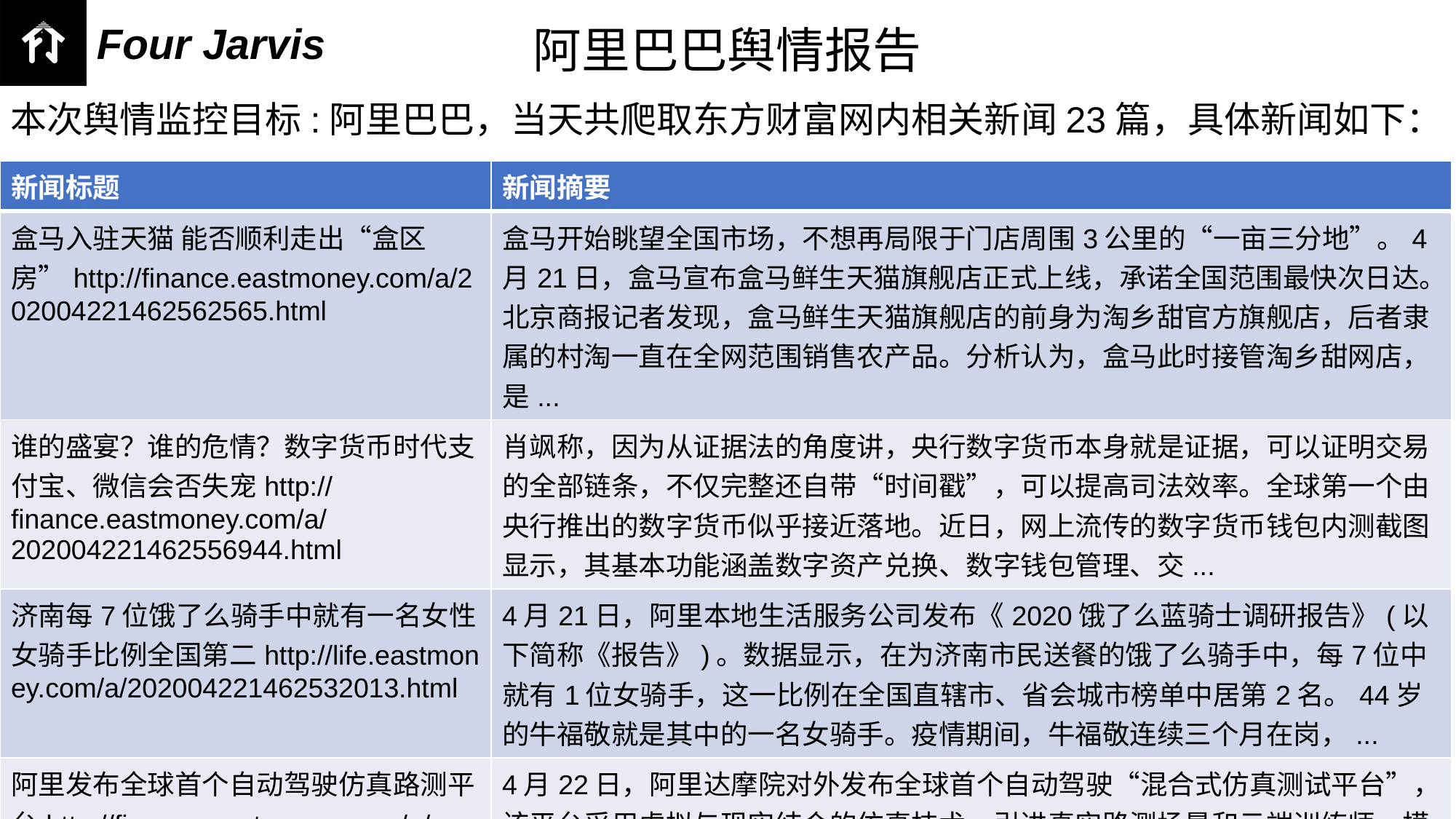

阿里巴巴舆情报告
本次舆情监控目标:阿里巴巴，当天共爬取东方财富网内相关新闻23篇，具体新闻如下：
| 新闻标题 | 新闻摘要 |
| --- | --- |
| 盒马入驻天猫 能否顺利走出“盒区房”http://finance.eastmoney.com/a/202004221462562565.html | 盒马开始眺望全国市场，不想再局限于门店周围3公里的“一亩三分地”。4月21日，盒马宣布盒马鲜生天猫旗舰店正式上线，承诺全国范围最快次日达。北京商报记者发现，盒马鲜生天猫旗舰店的前身为淘乡甜官方旗舰店，后者隶属的村淘一直在全网范围销售农产品。分析认为，盒马此时接管淘乡甜网店，是... |
| 谁的盛宴？谁的危情？数字货币时代支付宝、微信会否失宠http://finance.eastmoney.com/a/202004221462556944.html | 肖飒称，因为从证据法的角度讲，央行数字货币本身就是证据，可以证明交易的全部链条，不仅完整还自带“时间戳”，可以提高司法效率。全球第一个由央行推出的数字货币似乎接近落地。近日，网上流传的数字货币钱包内测截图显示，其基本功能涵盖数字资产兑换、数字钱包管理、交... |
| 济南每7位饿了么骑手中就有一名女性 女骑手比例全国第二http://life.eastmoney.com/a/202004221462532013.html | 4月21日，阿里本地生活服务公司发布《2020饿了么蓝骑士调研报告》(以下简称《报告》)。数据显示，在为济南市民送餐的饿了么骑手中，每7位中就有1位女骑手，这一比例在全国直辖市、省会城市榜单中居第2名。44岁的牛福敬就是其中的一名女骑手。疫情期间，牛福敬连续三个月在岗，... |
| 阿里发布全球首个自动驾驶仿真路测平台http://finance.eastmoney.com/a/202004221463903613.html | 4月22日，阿里达摩院对外发布全球首个自动驾驶“混合式仿真测试平台”，该平台采用虚拟与现实结合的仿真技术，引进真实路测场景和云端训练师，模拟一次极端场景只需30秒，系统每日虚拟测试里程可超过800万公里，大幅提升自动驾驶AI模型训练效率。路测是自动驾驶落... |
| 阿里巴巴推“新国货计划2020” 培养千名新品策划师http://finance.eastmoney.com/a/202004221463893320.html | 4月22日，阿里巴巴宣布升级“新国货计划2020”，在六个方面帮助商家进行品牌创新和数字化转型。措施包括天猫新品创新中心为中国品牌培养1000名新品策划师；天猫新文创帮助1000个中国品牌和IP高效“跨界”；开设天猫国潮艺术中心，为国货品牌提供设计师资源等。据悉，这... |
| 阿里发布自动驾驶仿真路测平台 推动自动驾驶加速迈向L5阶段http://finance.eastmoney.com/a/202004221463873127.html | 4月22日，阿里达摩院对外发布全球首个自动驾驶“混合式仿真测试平台”，该平台采用虚拟与现实结合的仿真技术，引进真实路测场景和云端训练师，模拟一次极端场景只需30秒，系统每日虚拟测试里程可超过800万公里，可大幅提升自动驾驶AI模型训练效率，将有助于推动自动驾驶加速迈向L5阶... |
| 淘宝特价版广东入驻商家破30万：拼多多遇到最强对手http://life.eastmoney.com/a/202004221463869862.html | 4月22日消息，淘宝特价版上线仅20多天，已经吸引了超过4万家广东产业带商家入驻，广东地区商家总数已突破30万大关。据了解，淘宝特价版上的广东商家，覆盖服装、电子数码产品、家居、小家电、母婴、美妆等几乎所有行业和品类。对于广东产业带工厂而言，淘宝特价版已经成为他们拓... |
| 北京西城区首发1.5亿！微信、支付宝消费券大全http://life.eastmoney.com/a/202004221463867833.html | 这段时间，全国各地多座城市都纷纷发放消费券，刺激消费回暖。现在，北京的同学们终于也有消费券可以领了。4月22日，北京西城区宣布，将发放1.5亿元用于提振消费，商家优惠券正在陆续上线。西城区用户可以在微信上搜索并关注“西城消费”公众号，获取消费券发放时间、使... |
| 支付宝租手机火爆：新iPhone SE一天5块9 P40不到10块http://life.eastmoney.com/a/202004221463867516.html | 近日多家手机品牌发布新品，在支付宝上搜“租手机”的人数翻了4倍。从租手机的用户人群看，主要以年轻人为主，半杯奶茶钱用上新手机、以租代买的方式成为95后新的选择。4月8日华为发布P40系列，4月15日，苹果又布了史上最便宜的新iPhoneSE，而明天华为将发布nov... |
| 盒马小站撤站、叮咚买菜补位 前置仓模式在京重燃战火http://finance.eastmoney.com/a/202004221463861667.html | 家住北京市朝阳区的90后上班族王慧(化名)近日来感到有点不习惯，因为她此前经常用来“买根葱”“买头蒜”的盒马APP，如今已经不再支持当日达服务，询问后得知，是因为在她家附近的盒马小站撤站了。这样的结果似乎并不意外，而且有着和王慧相似经历的消费者也不在少数。早在今年3... |
| 阿里达摩院对外发布全球首个自动驾驶“混合式仿真测试平台”http://finance.eastmoney.com/a/202004221463797272.html | 阿里达摩院对外发布全球首个自动驾驶“混合式仿真测试平台”，该平台采用虚拟与现实结合的仿真技术，引进真实路测场景和云端训练师，模拟一次极端场景只需30秒，系统每日虚拟测试里程可超过800万公里，大幅提升自动驾驶AI模型训练效率。该技术将推动自动驾驶加速迈向L5阶段。路... |
| 阿里新国货计划升级：让每个人的购物车多三个中国品牌http://life.eastmoney.com/a/202004221463776018.html | 4月22日，阿里巴巴宣布升级“新国货计划2020”，争取让每个消费者的购物车多3个中国品牌。据悉，这是阿里巴巴第三次升级针对中国品牌的扶持举措。2018年，天猫发布“国潮行动”，2019年，阿里巴巴正式推出“新国货计划”，并超额完成目标：过去一年间，新国货计划已助力... |
| 阿里首创自动驾驶仿真路测平台http://finance.eastmoney.com/a/202004221463773980.html | 阿里达摩院22日发布首个自动驾驶“混合式仿真测试平台”，该平台采用虚拟与现实结合的仿真技术，引进真实路测场景和云端训练师，模拟一次极端场景只需30秒，系统每日虚拟测试里程可超过800万公里，大幅提升自动驾驶AI模型训练效率。记者从阿里方面确认，该平台目前尚未对外开放，仅供内部... |
| 九成淘宝村复工 700万农民在家就业http://finance.eastmoney.com/a/202004221463739884.html | 按下暂停键两个多月，湖北重启。财政部副部长许宏才表示，2月份，湖北地方公共预算收入仅“零星入库”。举国上下都在积极帮助湖北“抢回时间”。而有这样一批村庄，凭借农民自己的力量，以涌动的数字经济，努力抵挡疫情的冲击。湖北第一淘宝村已经复工百分之九十五它们有一个... |
| 腾讯与阿里达成“共识” 马化腾称“用链量”“用云量”或成数字时代的重要指标http://finance.eastmoney.com/a/202004221463722527.html | 4月22日消息，作为当下国内的互联网巨头，阿里巴巴和腾讯对于某些技术的提前判断和重视，往往让二者能够在未来的竞争中占得先机。其中，区块链作为当前备受追捧的技术，也得到了阿里和腾讯的认可。2020年4月，马化腾为《产业区块链》一书所作推荐序中写道，“如同工业时代的用电量，未... |
| BAT+字节跳动齐聚首 这个行业吸引力有多大？http://finance.eastmoney.com/a/202004221463713126.html | 2020年，你读书了吗？明天就是世界读书日了，今年以来，数字阅读行业异常活跃。先是百度斥资7亿元入股A股公司掌阅科技，后有科大讯飞跨界发布彩色电子阅读器。如今，字节跳动也加入“战局”，旗下抖音、今日头条、番茄小说与国内14家文化机构联合发起了“都来读书”全民阅读计划... |
| 东莞与阿里巴巴签署全面合作协议http://finance.eastmoney.com/a/202004221463699484.html | 4月22日，东莞市政府和阿里巴巴集团签署全面合作协议，共同推进“东莞制造”数字化转型。根据协议，阿里巴巴将运用20年来沉淀的数字化能力，全面助力东莞的贸易、物流、新零售、产业创新发展、移动支付便民体系、智慧城市、智慧教育等各个方面实现转型升级。（文章来源：e公司） |
| 阿里躺平生态新零售试点：知嘛家在杭州正式开业http://finance.eastmoney.com/a/202004221463636254.html | 阿里巴巴旗下家装家居品牌“躺平”与家居巨头第六空间联手打造的“知嘛家·滨江第六空间店”近日已正式开业，以跨品牌跨品类的家居品牌买手集合店形态，为年轻人提供更好的家居选择。据了解，这家店位于杭州市滨江区江南大道1090号第六空间8090家居生活馆1F-B1F，是阿里巴巴在探索... |
| 阿里巴巴（9988）升级「新国货计划」 扶持国货品牌http://finance.eastmoney.com/a/202004221463607083.html | 内地各行各业生产销售加速回暖，但经济发展仍面临挑战。阿里巴巴(09988)今日宣布升级「新国货计划2020」，帮助商家迎难而上，加速产品创新和自主品牌建设，争取让每个消费者的购物车多3个中国品牌。这是阿里巴巴第三次升级针对中国品牌的扶持举措。新计划将更深入地帮助中国品牌进行... |
| 在线外卖平台“饿了么”为国家级贫困县添近30万骑手岗位http://finance.eastmoney.com/a/202004221463564131.html | 阿里巴巴集团旗下全资子公司“饿了么”22日对外宣布，2020年将联合贫困县的就业和扶贫部门，建设100个“蓝骑士村”，提供2万个骑手新增就业岗位，而当天发布的《2020饿了么蓝骑士报告》(下称“报告”)显示，饿了么已累计为中国国家级贫困县提供近30万骑手就业岗位，骑手籍贯来源... |
| 高盛：上调阿里巴巴(09988)目标价2%至273港元 维持“买入”评级http://finance.eastmoney.com/a/202004221463505425.html | 高盛发表研究报告，上调阿里巴巴(09988)目标价2%至273港元，维持“买入”评级。高盛称，阿里巴巴今年1至3月的网上商品零售销售额同比增6%，其中3月10.7%的增长较预期强劲。该行仍看好集团，因为对消费者及商家而言，集团有具吸引力的价值地位，而且在内地数码经济... |
| 天猫亿元俱乐部再添新兵：52个老字号年销售过亿http://finance.eastmoney.com/a/202004221463430536.html | 4月22日，阿里巴巴宣布升级“新国货计划2020”，在6个方面帮助商家迎难而上，加速创新和数字化转型，争取让每个消费者的购物车多3个中国品牌。具体措施包括：天猫新品创新中心为中国品牌培养1000名新品策划师、天猫新文创帮助1000个中国品牌和IP高效“跨界”、C2M... |
| 饿了么贫困县骑手月入5800元 成脱贫新兴力量http://finance.eastmoney.com/a/202004221463421961.html | 4月22日，饿了么宣布，2020年将联合贫困县的就业和扶贫部门，建设100个“蓝骑士村”，提供2万个骑手新增就业岗位。饿了么刚宣布将骑手升级为“饿了么蓝骑士”。最新发布的《2020饿了么蓝骑士报告》(以下简称《报告》)显示，饿了么已累计为国家级贫困县提供近30万骑手... |